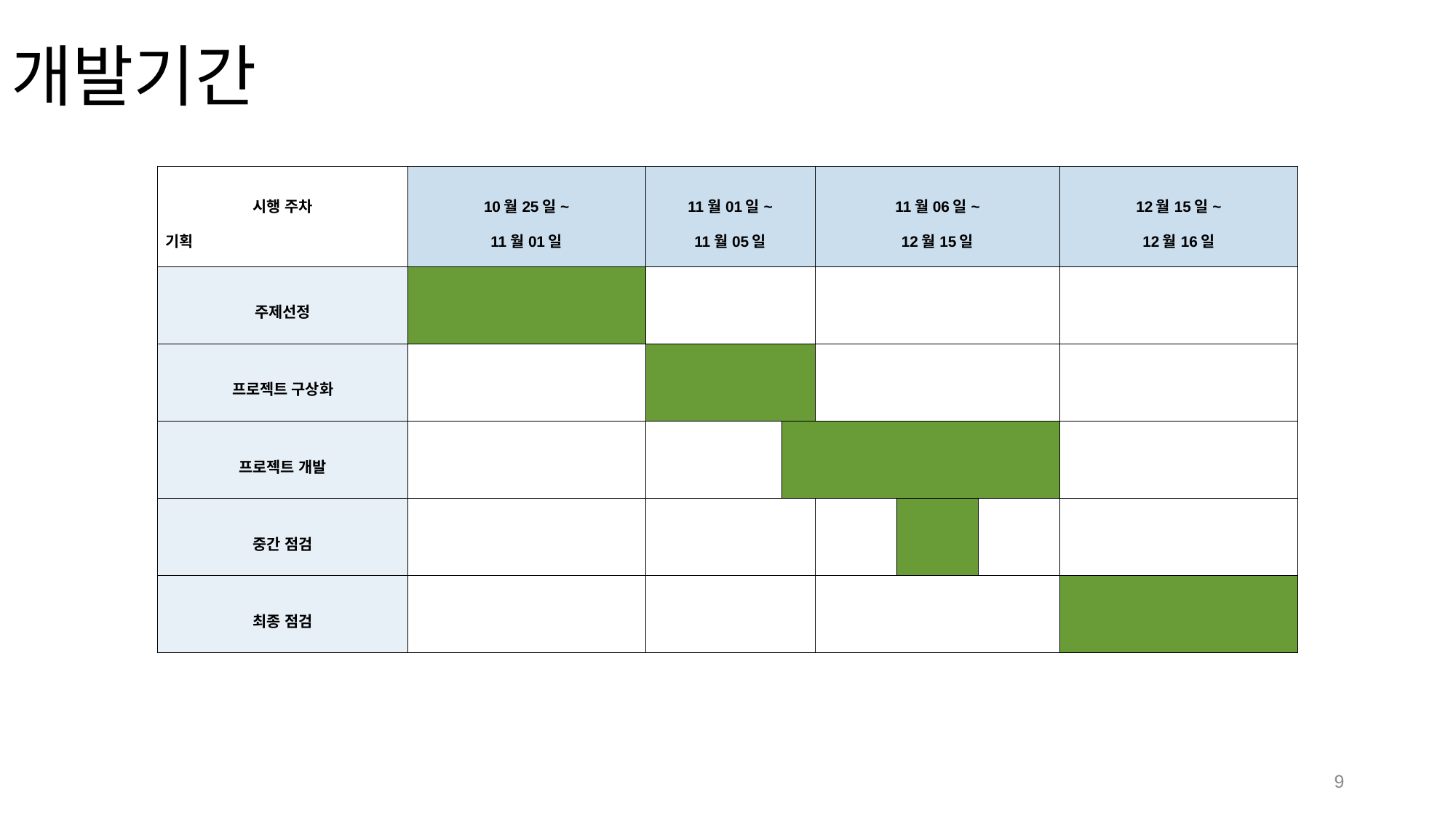

# 개발기간
| 시행 주차 기획 | 10월25일~ 11월01일 | 11월01일~ 11월05일 |  | 11월06일~ 12월15일 |  |  | 12월15일~ 12월16일 |
| --- | --- | --- | --- | --- | --- | --- | --- |
| 주제선정 |  |  |  |  |  |  |  |
| 프로젝트 구상화 |  |  |  |  |  |  |  |
| 프로젝트 개발 |  |  |  |  |  |  |  |
| 중간 점검 |  |  |  |  |  |  |  |
| 최종 점검 |  |  |  |  |  |  |  |
9